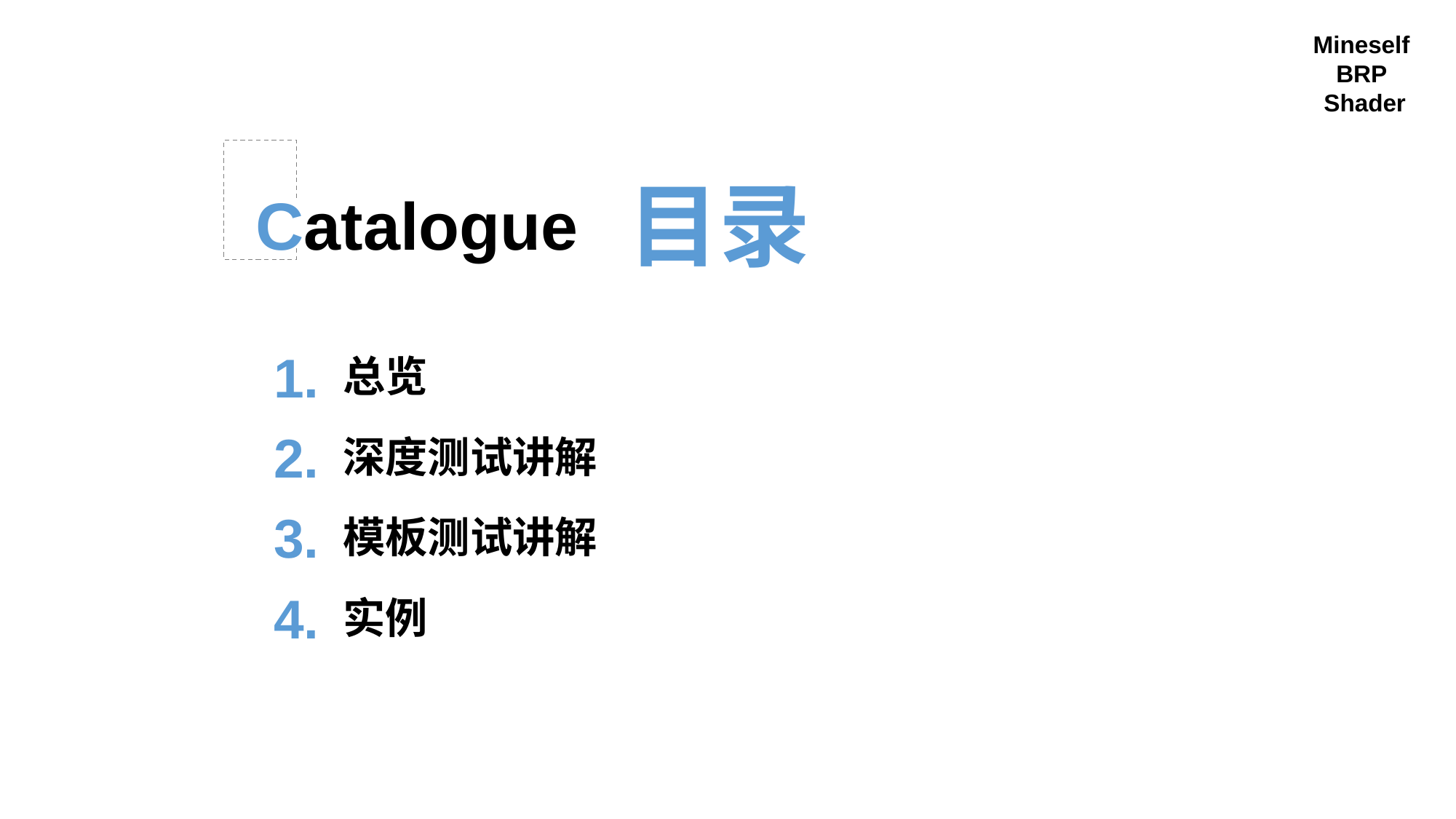

Mineself
BRP
Shader

目录
Catalogue

1.
总览
2.
深度测试讲解
3.
模板测试讲解
4.
实例